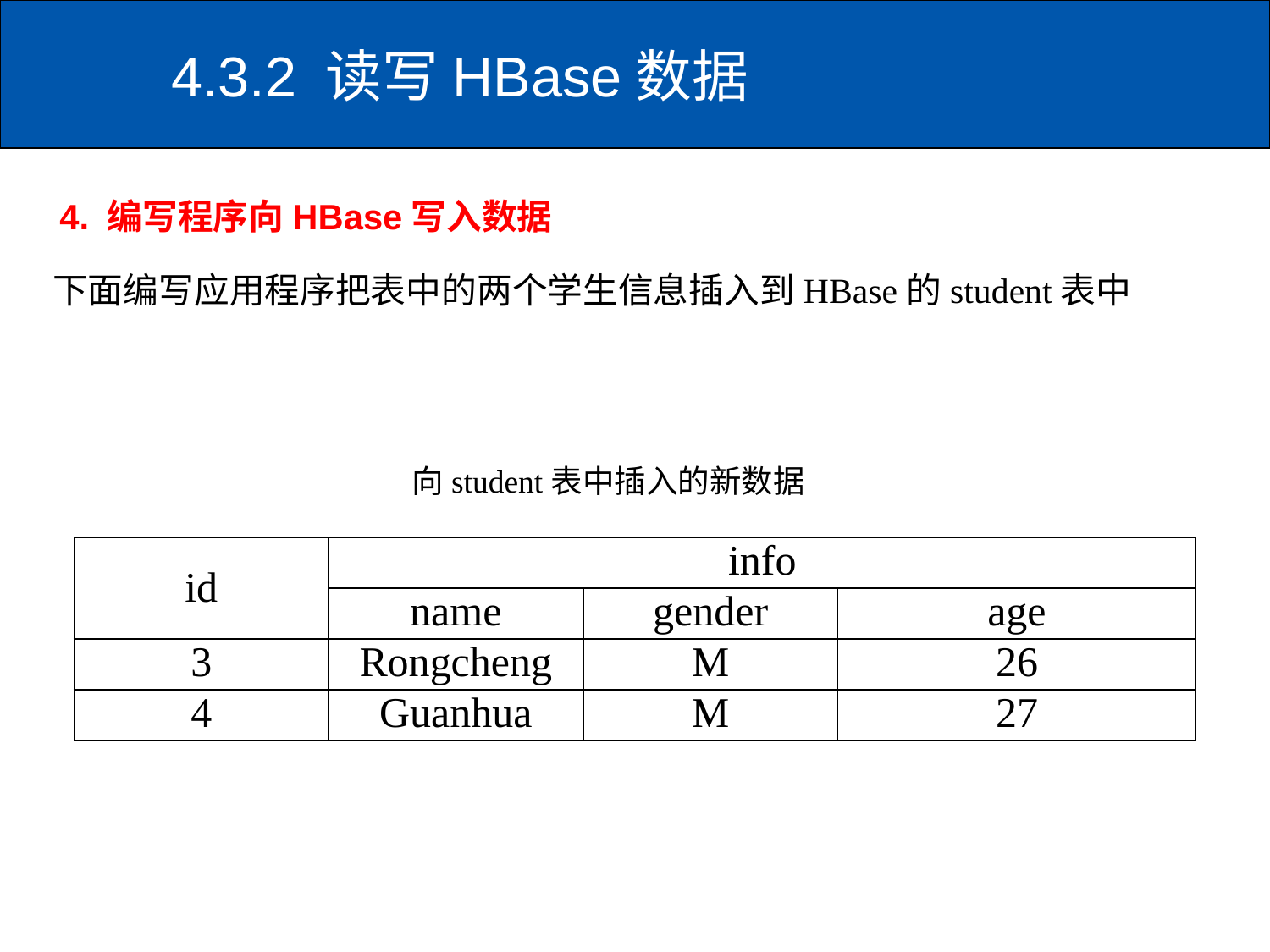

# 4.3.2 读写HBase数据
4. 编写程序向HBase写入数据
下面编写应用程序把表中的两个学生信息插入到HBase的student表中
向student表中插入的新数据
| id | info |  |  |
| --- | --- | --- | --- |
|  | name | gender | age |
| 3 | Rongcheng | M | 26 |
| 4 | Guanhua | M | 27 |